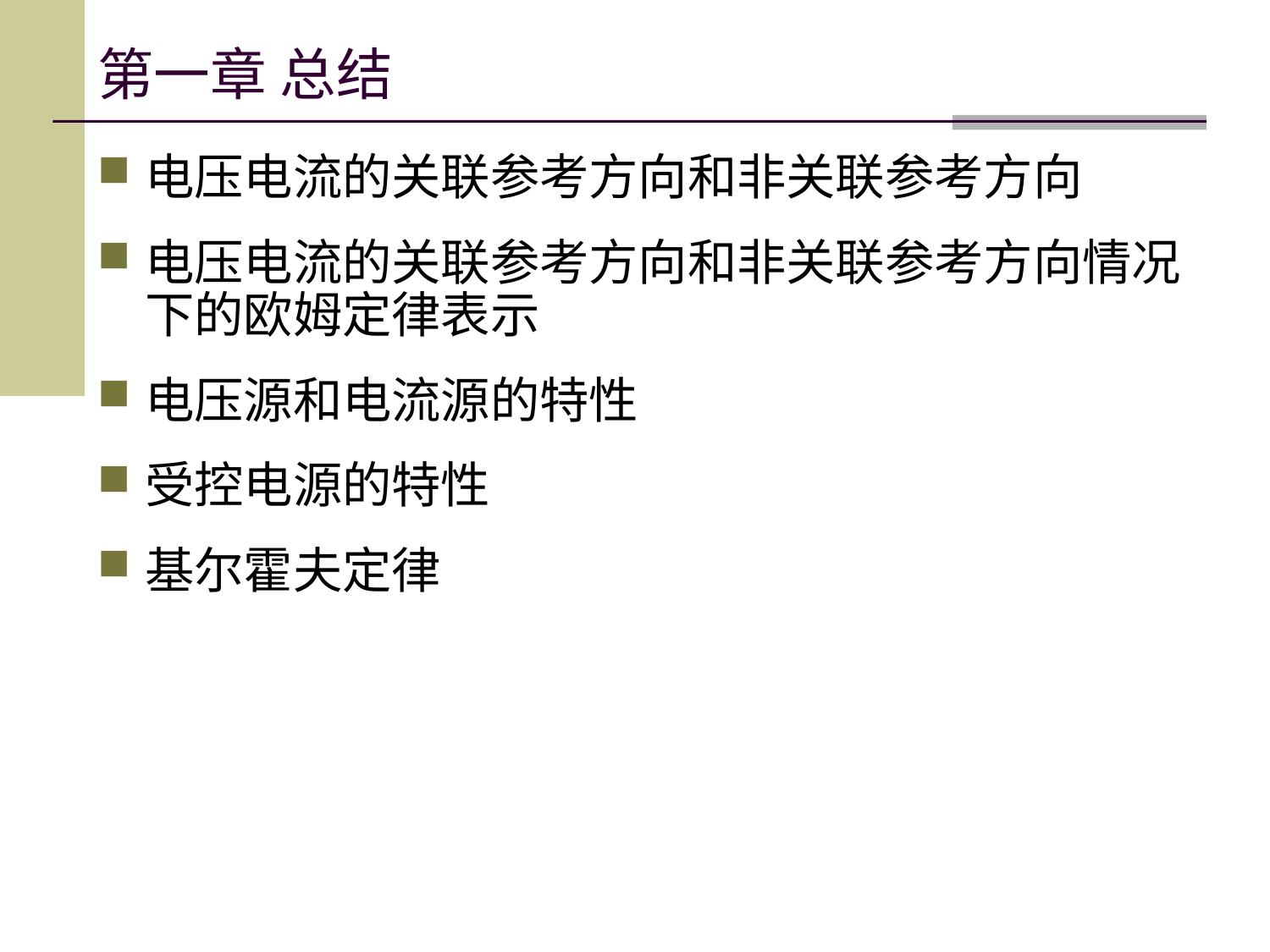

# 第一章 总结
电压电流的关联参考方向和非关联参考方向
电压电流的关联参考方向和非关联参考方向情况下的欧姆定律表示
电压源和电流源的特性
受控电源的特性
基尔霍夫定律